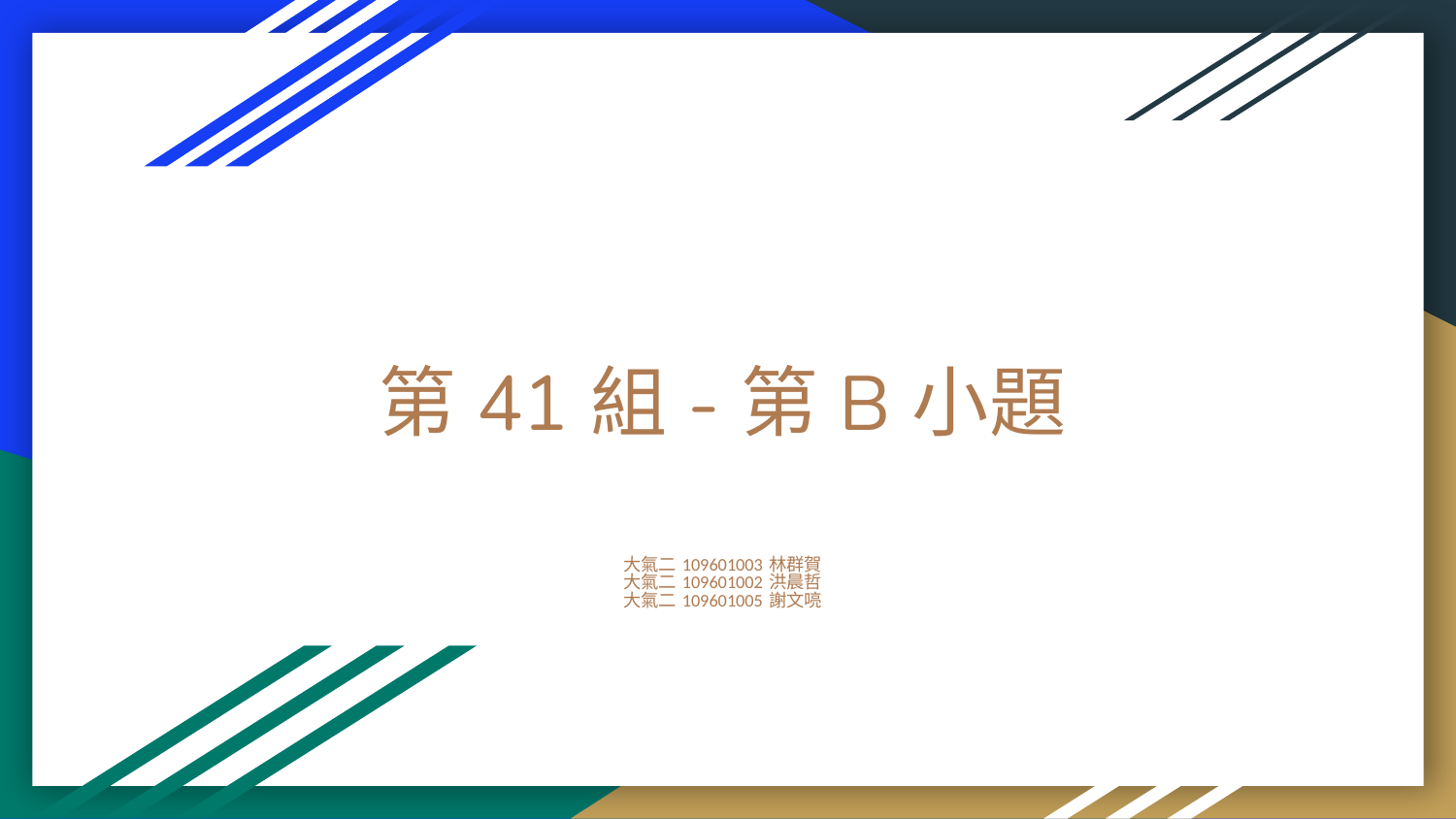

# 第41組-第B小題
大氣二 109601003 林群賀
大氣二 109601002 洪晨哲
大氣二 109601005 謝文喨